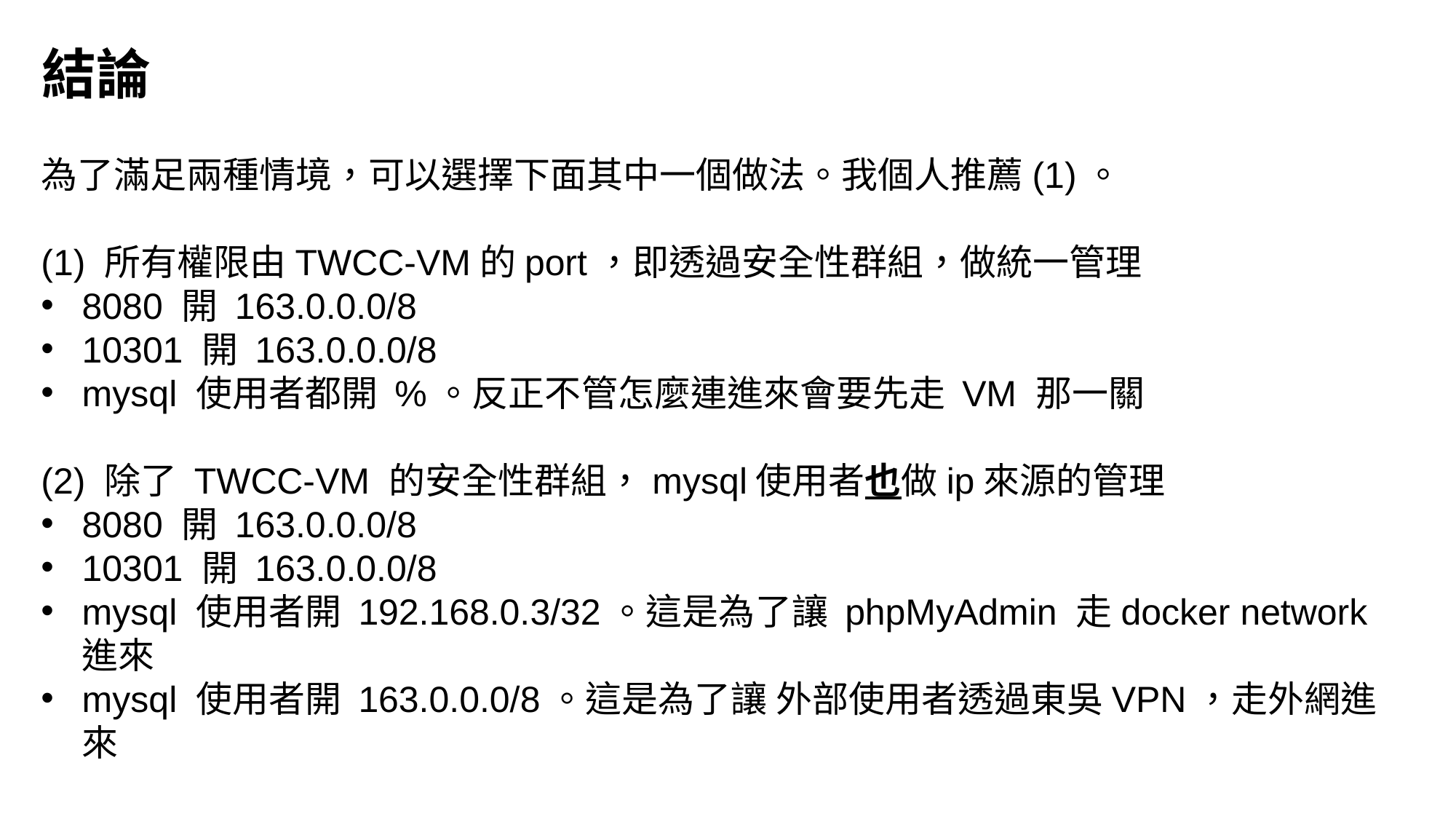

結論
為了滿足兩種情境，可以選擇下面其中一個做法。我個人推薦(1)。

(1) 所有權限由TWCC-VM的port，即透過安全性群組，做統一管理
8080 開 163.0.0.0/8
10301 開 163.0.0.0/8
mysql 使用者都開 %。反正不管怎麼連進來會要先走 VM 那一關

(2) 除了 TWCC-VM 的安全性群組，mysql使用者也做ip來源的管理
8080 開 163.0.0.0/8
10301 開 163.0.0.0/8
mysql 使用者開 192.168.0.3/32。這是為了讓 phpMyAdmin 走docker network 進來
mysql 使用者開 163.0.0.0/8。這是為了讓 外部使用者透過東吳VPN，走外網進來